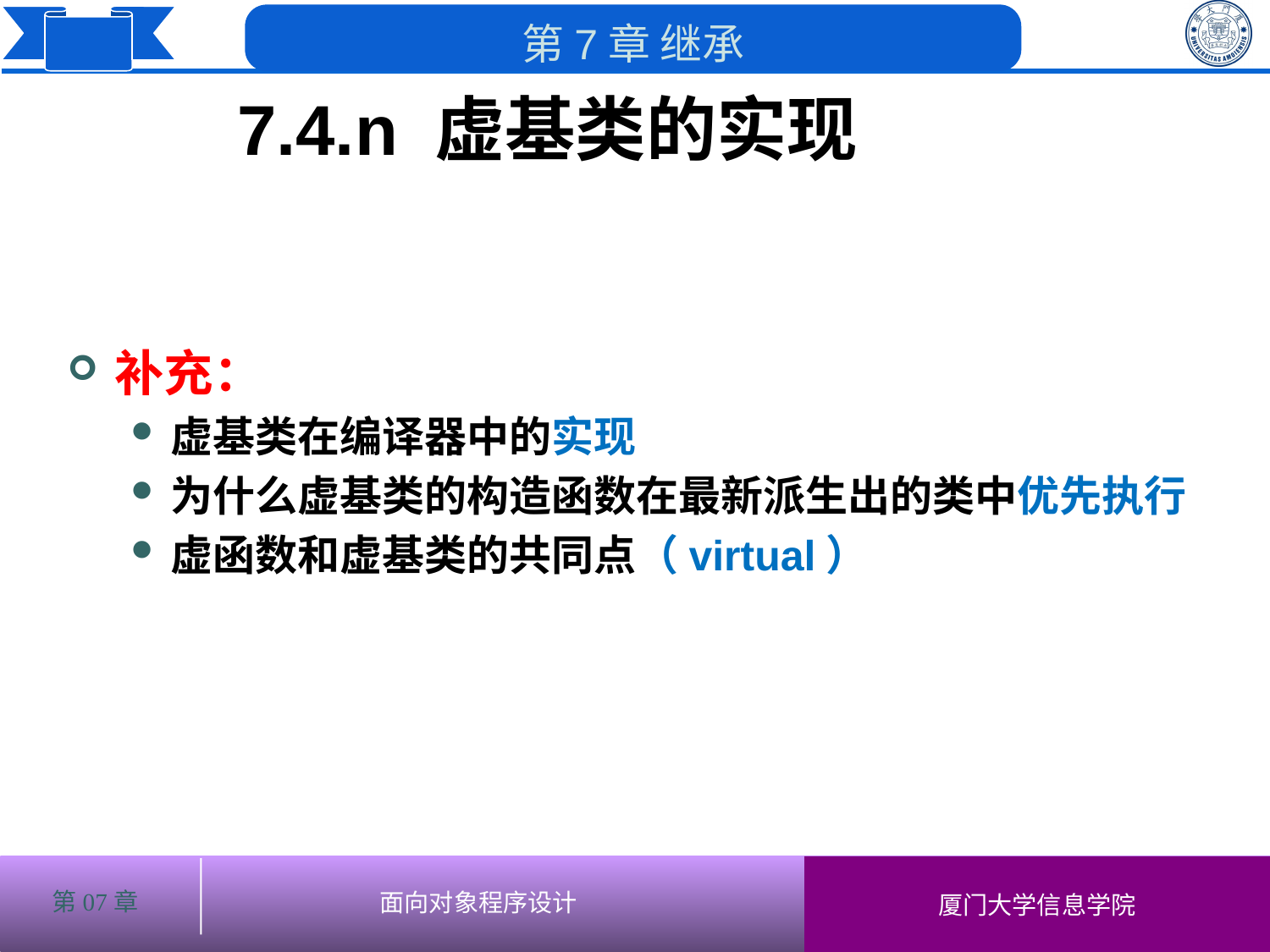

7.4.n 虚基类的实现
补充：
虚基类在编译器中的实现
为什么虚基类的构造函数在最新派生出的类中优先执行
虚函数和虚基类的共同点（virtual）

2